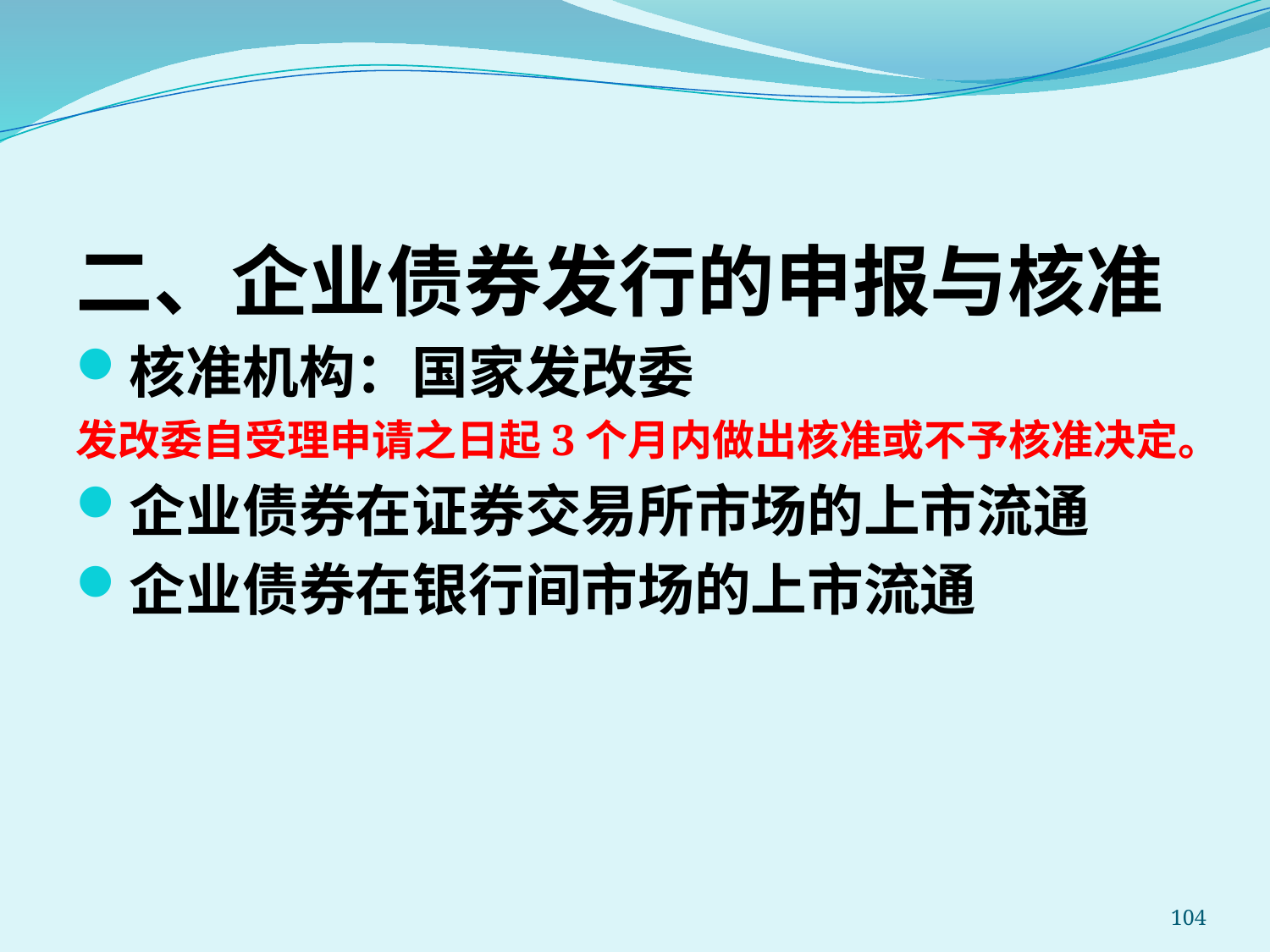

二、企业债券发行的申报与核准
核准机构：国家发改委
发改委自受理申请之日起3个月内做出核准或不予核准决定。
企业债券在证券交易所市场的上市流通
企业债券在银行间市场的上市流通
104